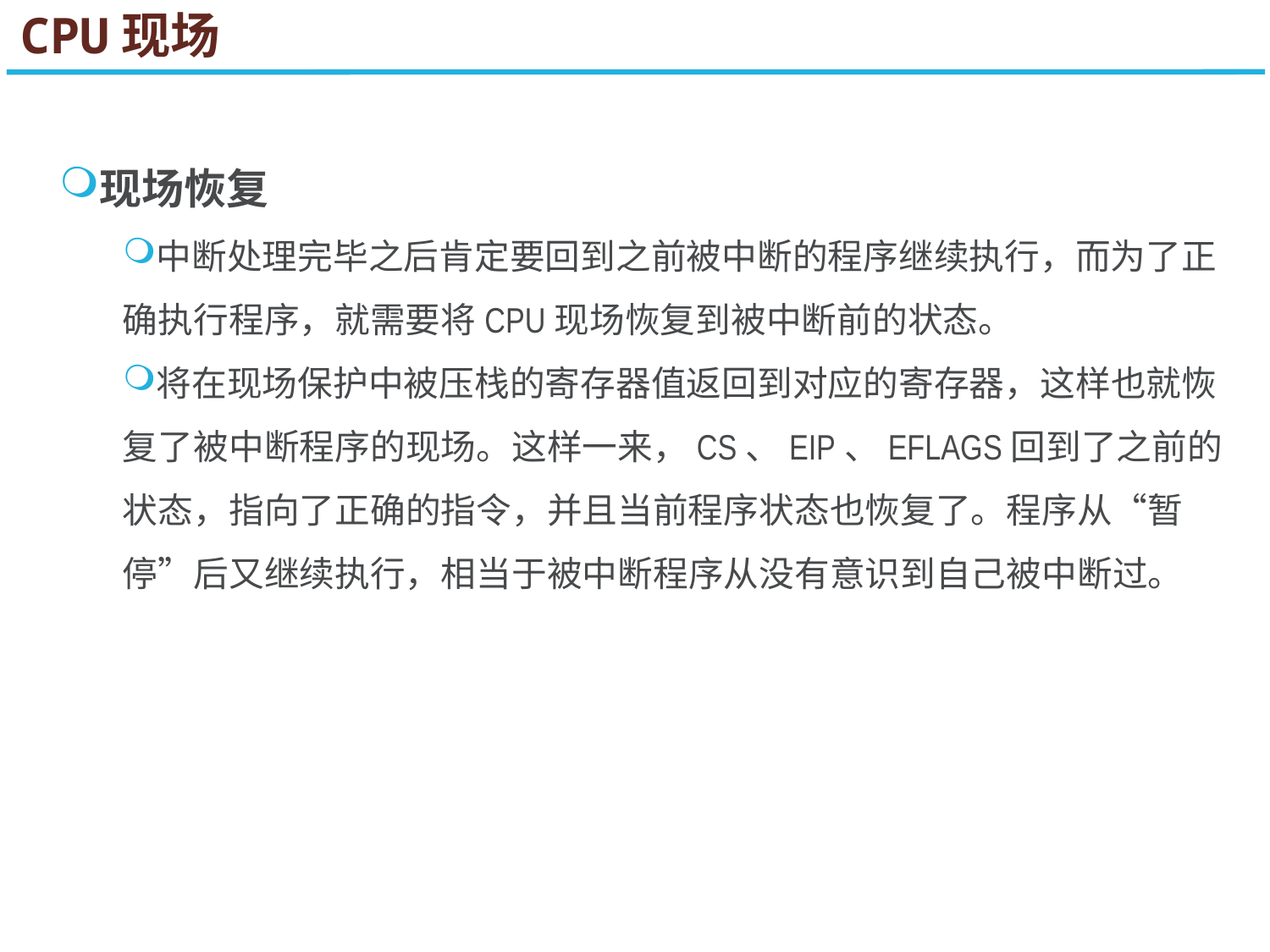

CPU现场
现场恢复
中断处理完毕之后肯定要回到之前被中断的程序继续执行，而为了正确执行程序，就需要将CPU现场恢复到被中断前的状态。
将在现场保护中被压栈的寄存器值返回到对应的寄存器，这样也就恢复了被中断程序的现场。这样一来，CS、EIP、EFLAGS回到了之前的状态，指向了正确的指令，并且当前程序状态也恢复了。程序从“暂停”后又继续执行，相当于被中断程序从没有意识到自己被中断过。